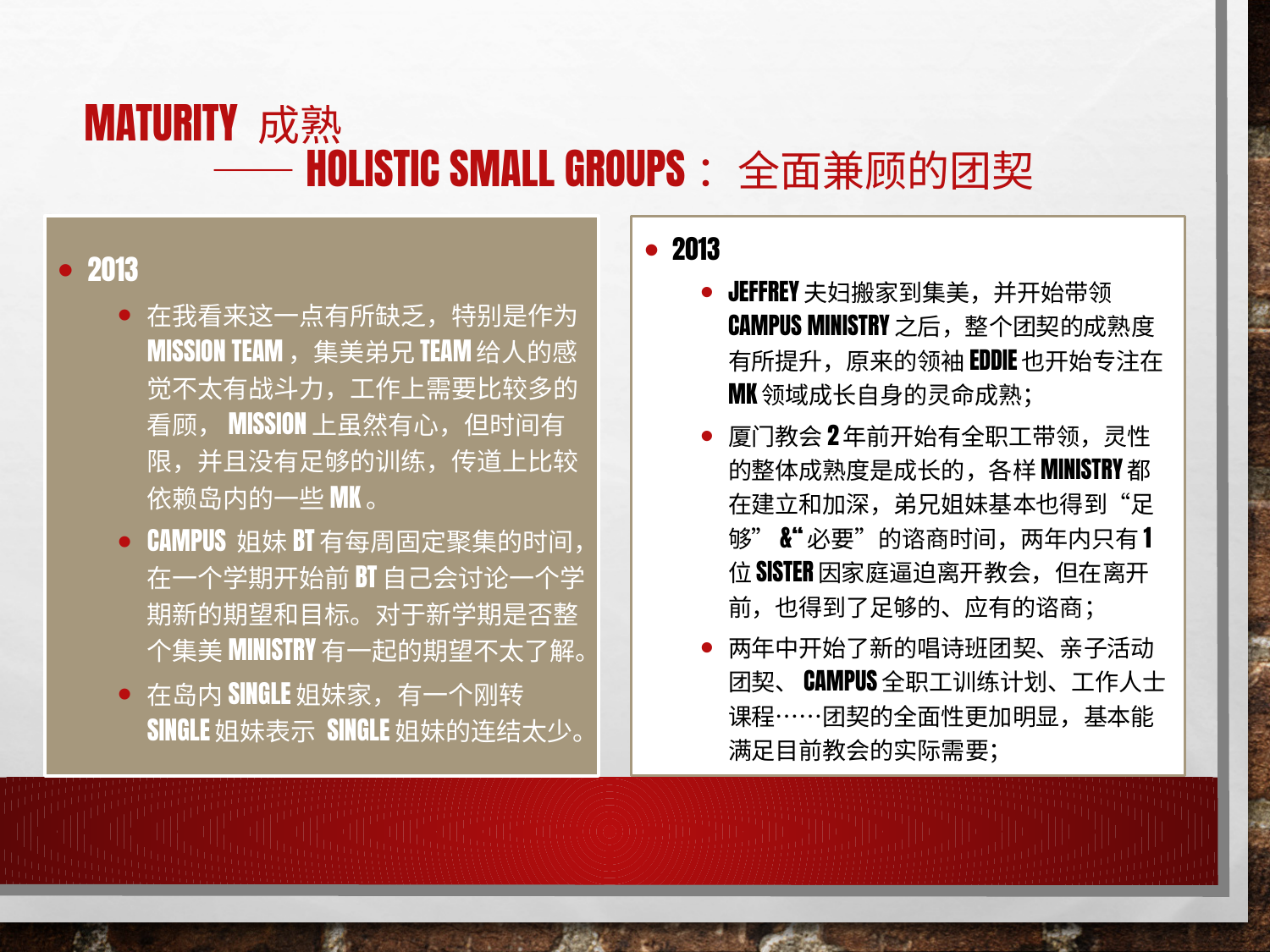

# Maturity 成熟 ——Holistic Small Groups：全面兼顾的团契
2013
在我看来这一点有所缺乏，特别是作为mission team，集美弟兄team给人的感觉不太有战斗力，工作上需要比较多的看顾，mission上虽然有心，但时间有限，并且没有足够的训练，传道上比较依赖岛内的一些MK。
campus 姐妹BT有每周固定聚集的时间，在一个学期开始前BT自己会讨论一个学期新的期望和目标。对于新学期是否整个集美ministry有一起的期望不太了解。
在岛内single姐妹家，有一个刚转single姐妹表示 single姐妹的连结太少。
2013
Jeffrey夫妇搬家到集美，并开始带领Campus Ministry之后，整个团契的成熟度有所提升，原来的领袖Eddie也开始专注在MK领域成长自身的灵命成熟；
厦门教会2年前开始有全职工带领，灵性的整体成熟度是成长的，各样ministry都在建立和加深，弟兄姐妹基本也得到“足够”&“必要”的谘商时间，两年内只有1位sister因家庭逼迫离开教会，但在离开前，也得到了足够的、应有的谘商；
两年中开始了新的唱诗班团契、亲子活动团契、Campus全职工训练计划、工作人士课程……团契的全面性更加明显，基本能满足目前教会的实际需要；